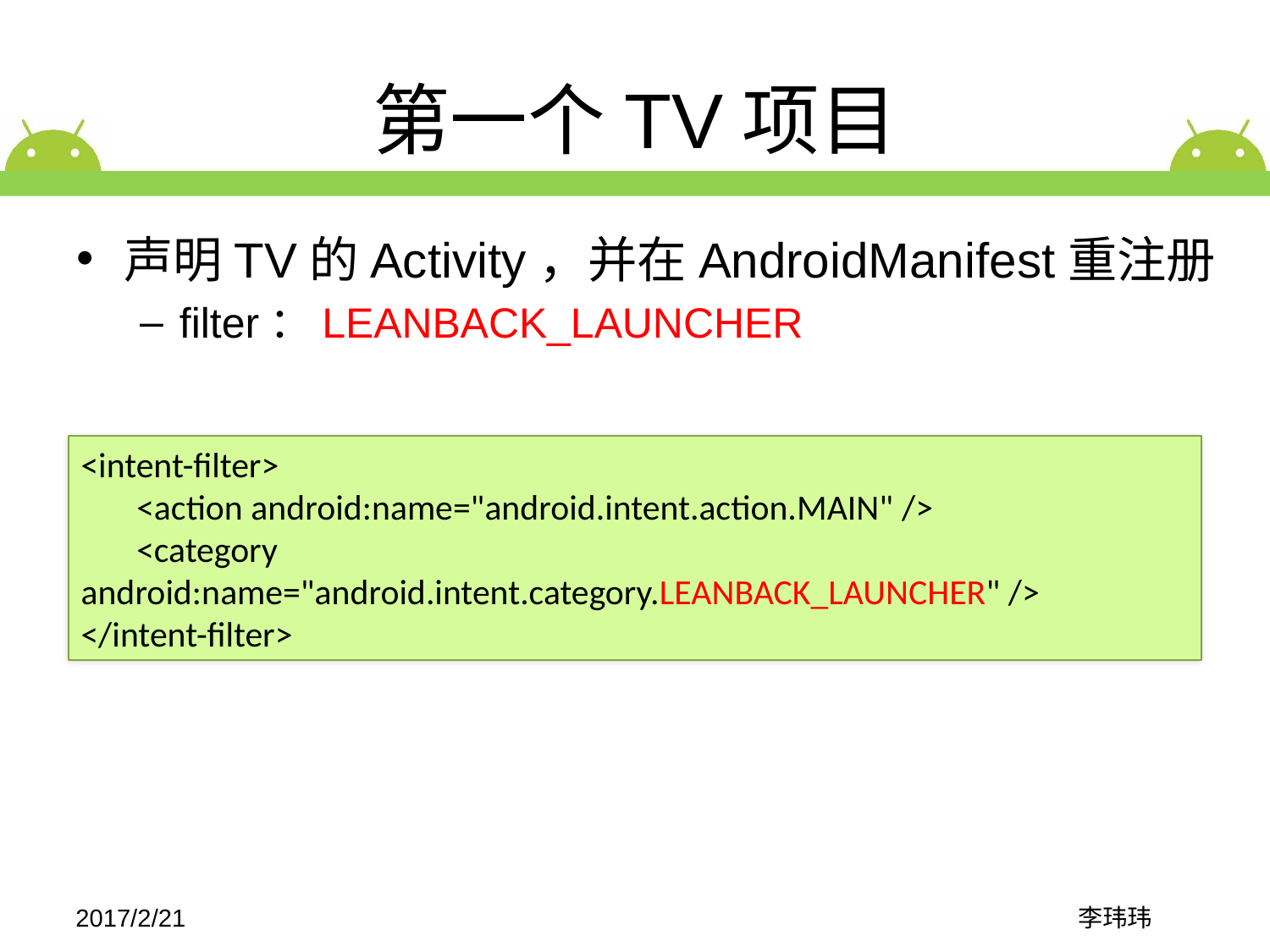

# 第一个TV项目
声明TV的Activity，并在AndroidManifest重注册
filter：LEANBACK_LAUNCHER

<intent-filter>
<action android:name="android.intent.action.MAIN" />
<category android:name="android.intent.category.LEANBACK_LAUNCHER" />
</intent-filter>